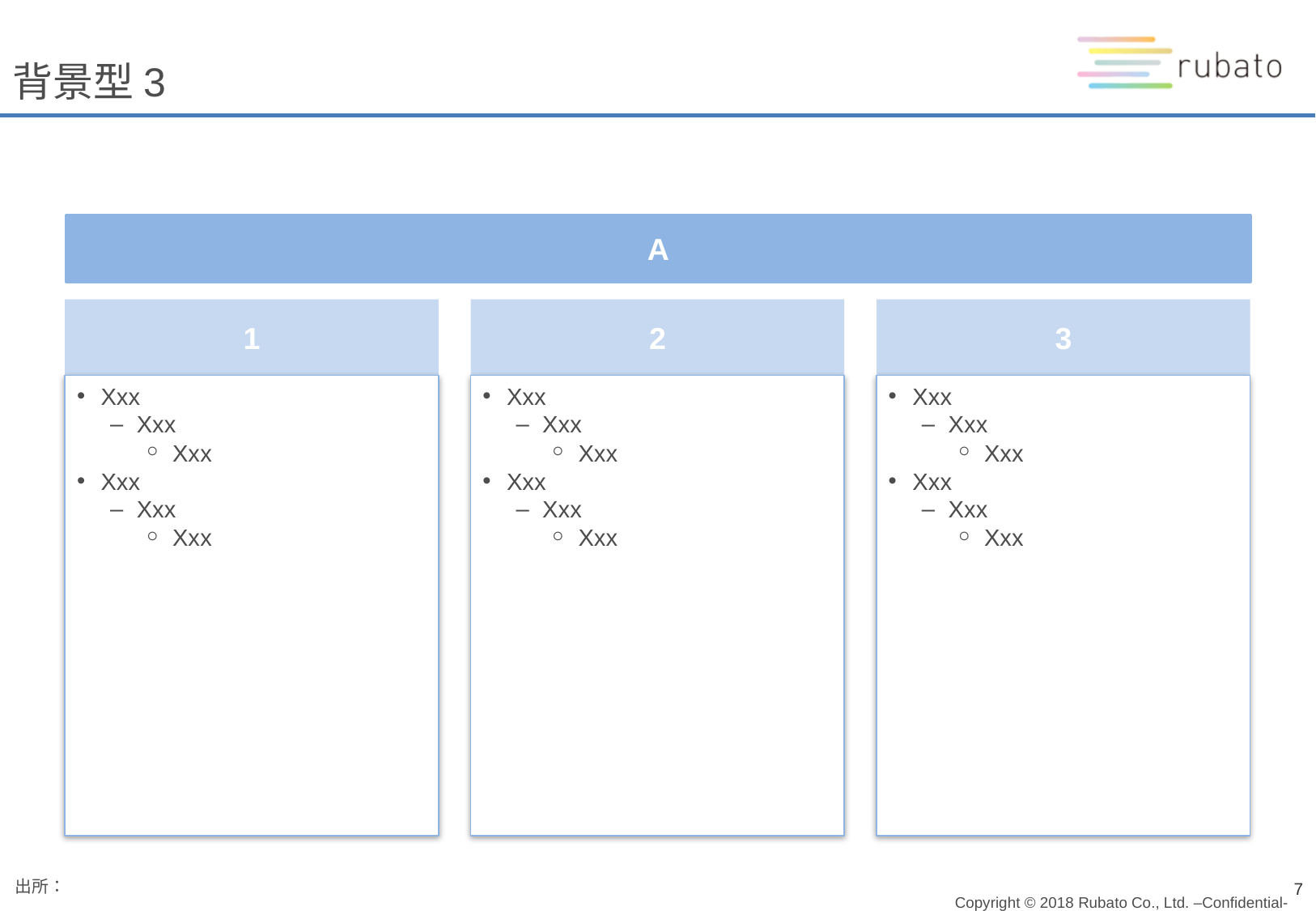

# 背景型3

A
1
2
3
Xxx
Xxx
Xxx
Xxx
Xxx
Xxx
Xxx
Xxx
Xxx
Xxx
Xxx
Xxx
Xxx
Xxx
Xxx
Xxx
Xxx
Xxx
出所：
7